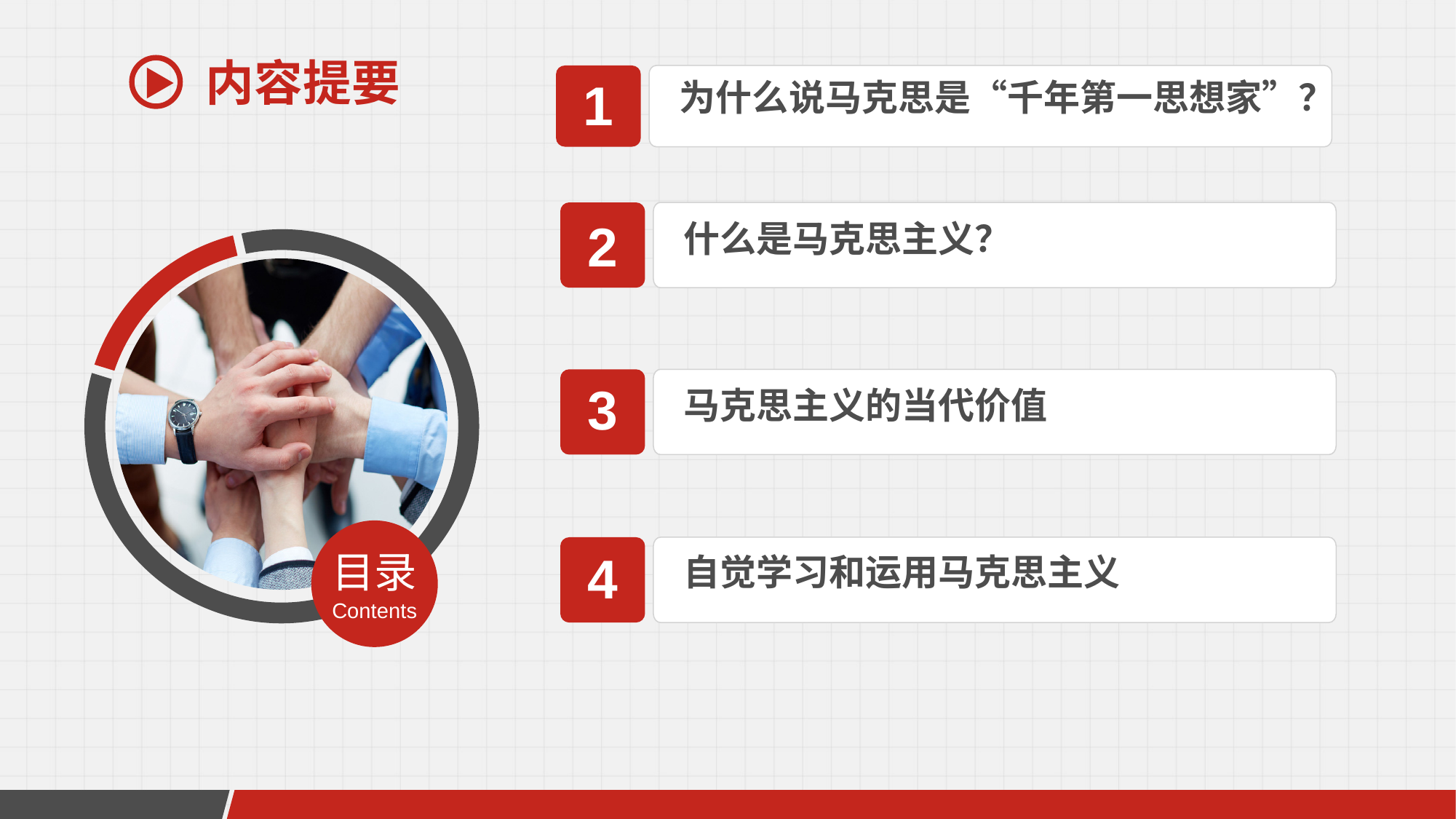

内容提要

1
为什么说马克思是“千年第一思想家”？

2
什么是马克思主义？

3
马克思主义的当代价值

4
目录
自觉学习和运用马克思主义
Contents